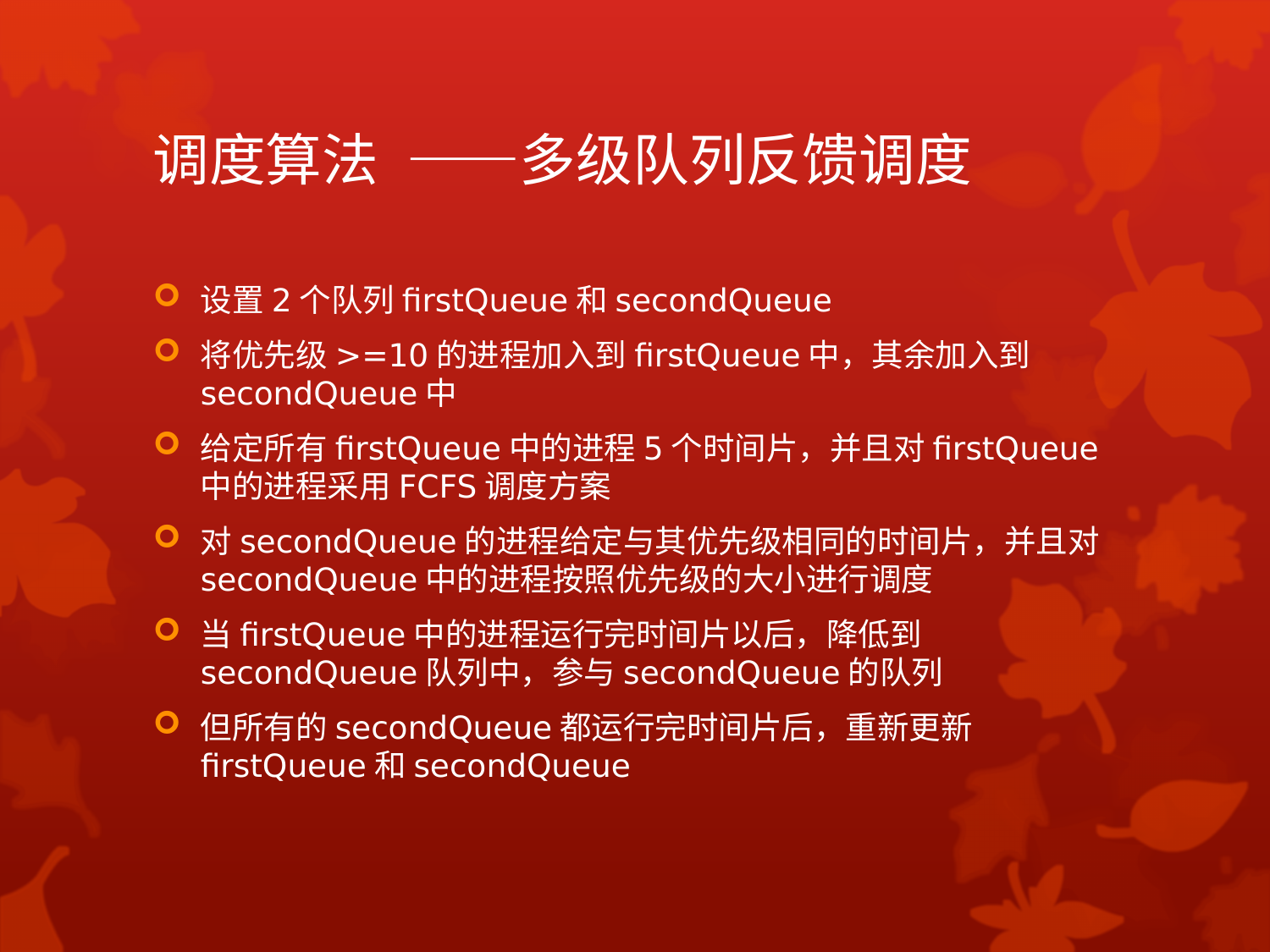

# 调度算法	——多级队列反馈调度
设置2个队列firstQueue和secondQueue
将优先级>=10的进程加入到firstQueue中，其余加入到secondQueue中
给定所有firstQueue中的进程5个时间片，并且对firstQueue中的进程采用FCFS调度方案
对secondQueue的进程给定与其优先级相同的时间片，并且对secondQueue中的进程按照优先级的大小进行调度
当firstQueue中的进程运行完时间片以后，降低到secondQueue队列中，参与secondQueue的队列
但所有的secondQueue都运行完时间片后，重新更新firstQueue和secondQueue